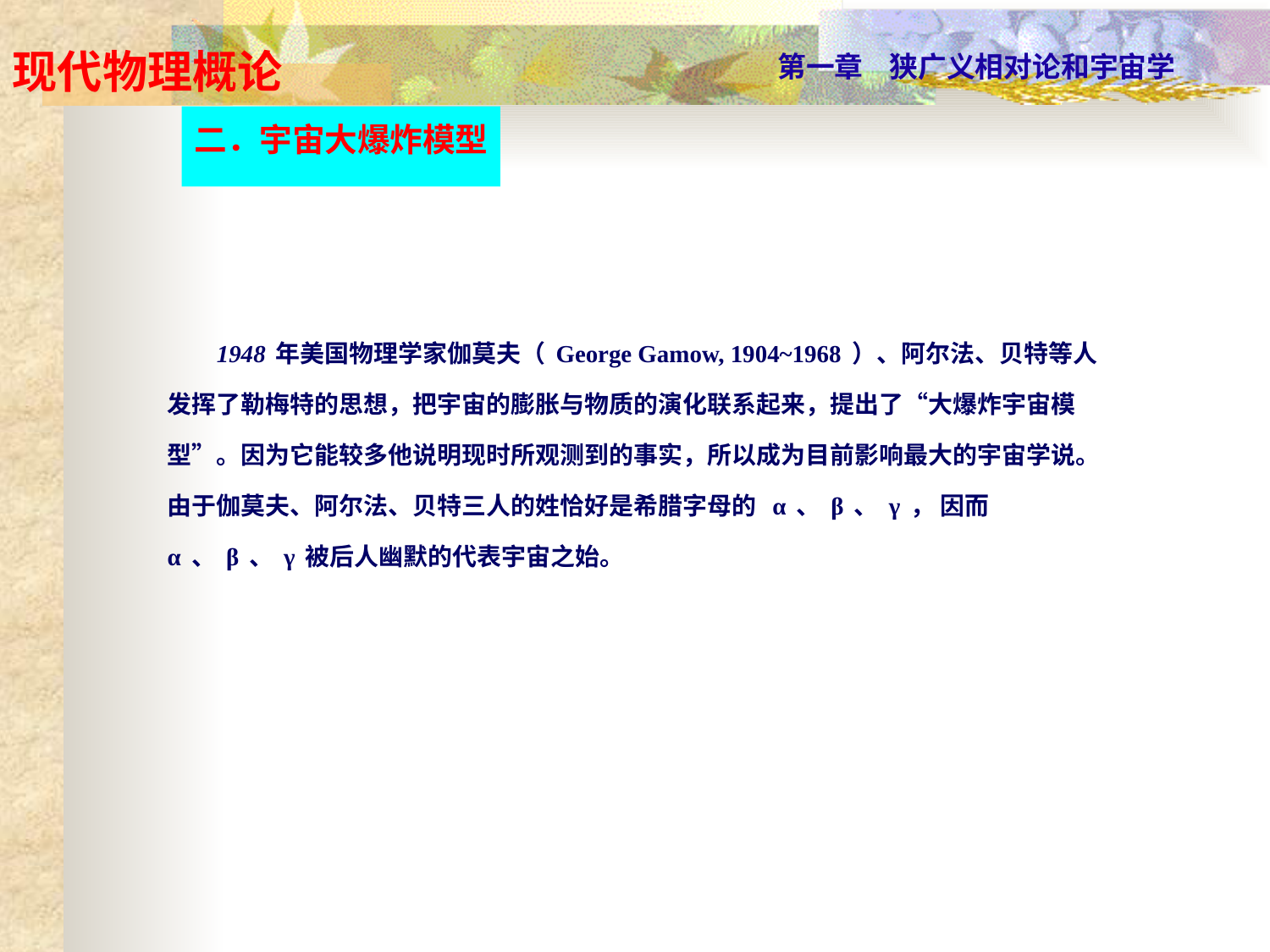

二．宇宙大爆炸模型
        1948年美国物理学家伽莫夫（George Gamow, 1904~1968）、阿尔法、贝特等人发挥了勒梅特的思想，把宇宙的膨胀与物质的演化联系起来，提出了“大爆炸宇宙模型”。因为它能较多他说明现时所观测到的事实，所以成为目前影响最大的宇宙学说。由于伽莫夫、阿尔法、贝特三人的姓恰好是希腊字母的 α、β、γ， 因而 α、β、γ被后人幽默的代表宇宙之始。